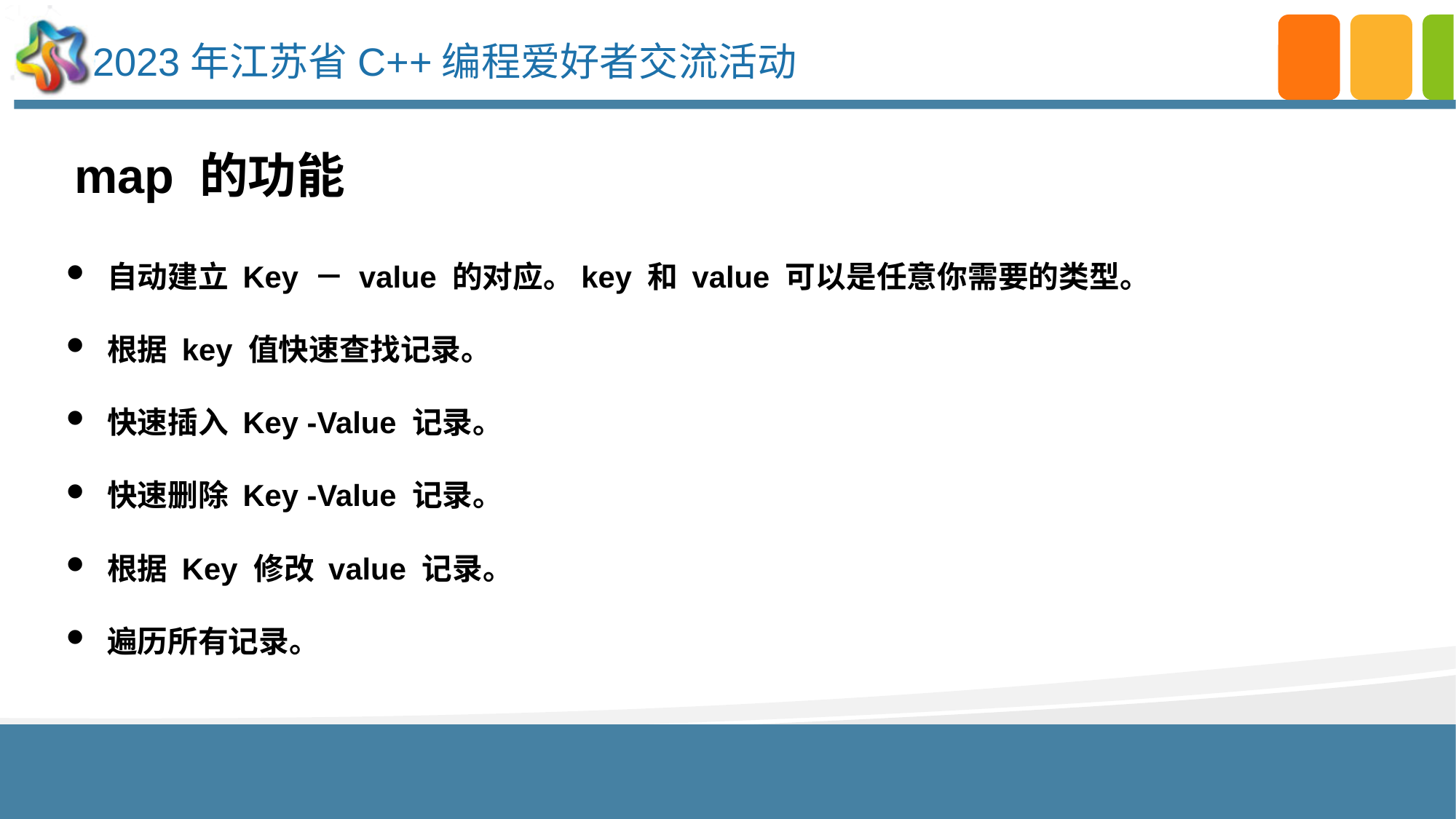

map 的功能
自动建立 Key － value 的对应。key 和 value 可以是任意你需要的类型。
根据 key 值快速查找记录。
快速插入 Key -Value 记录。
快速删除 Key -Value 记录。
根据 Key 修改 value 记录。
遍历所有记录。